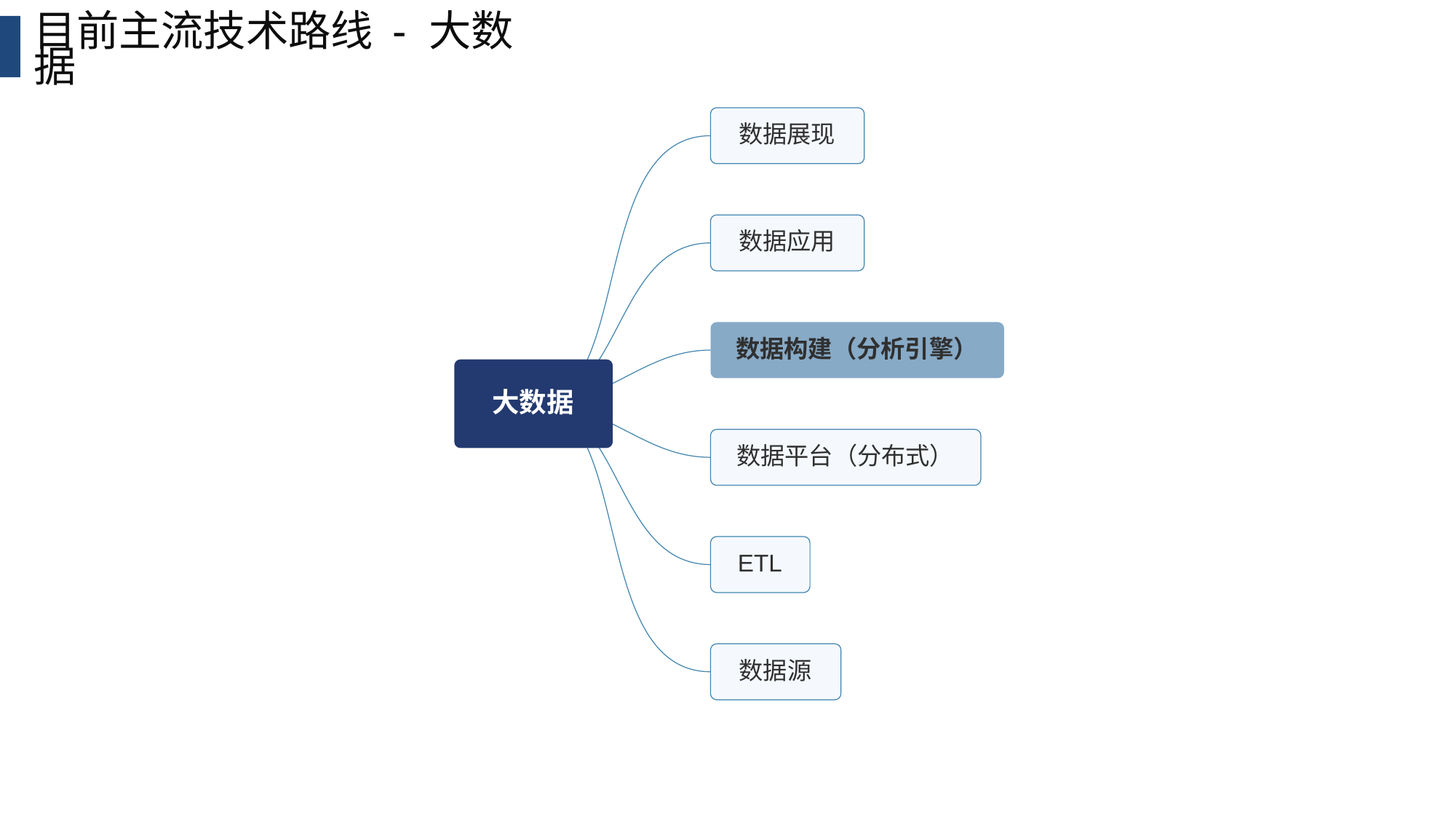

目前主流技术路线 - 大数据
数据展现
数据应用

数据构建（分析引擎）

大数据

数据平台（分布式）

ETL

数据源